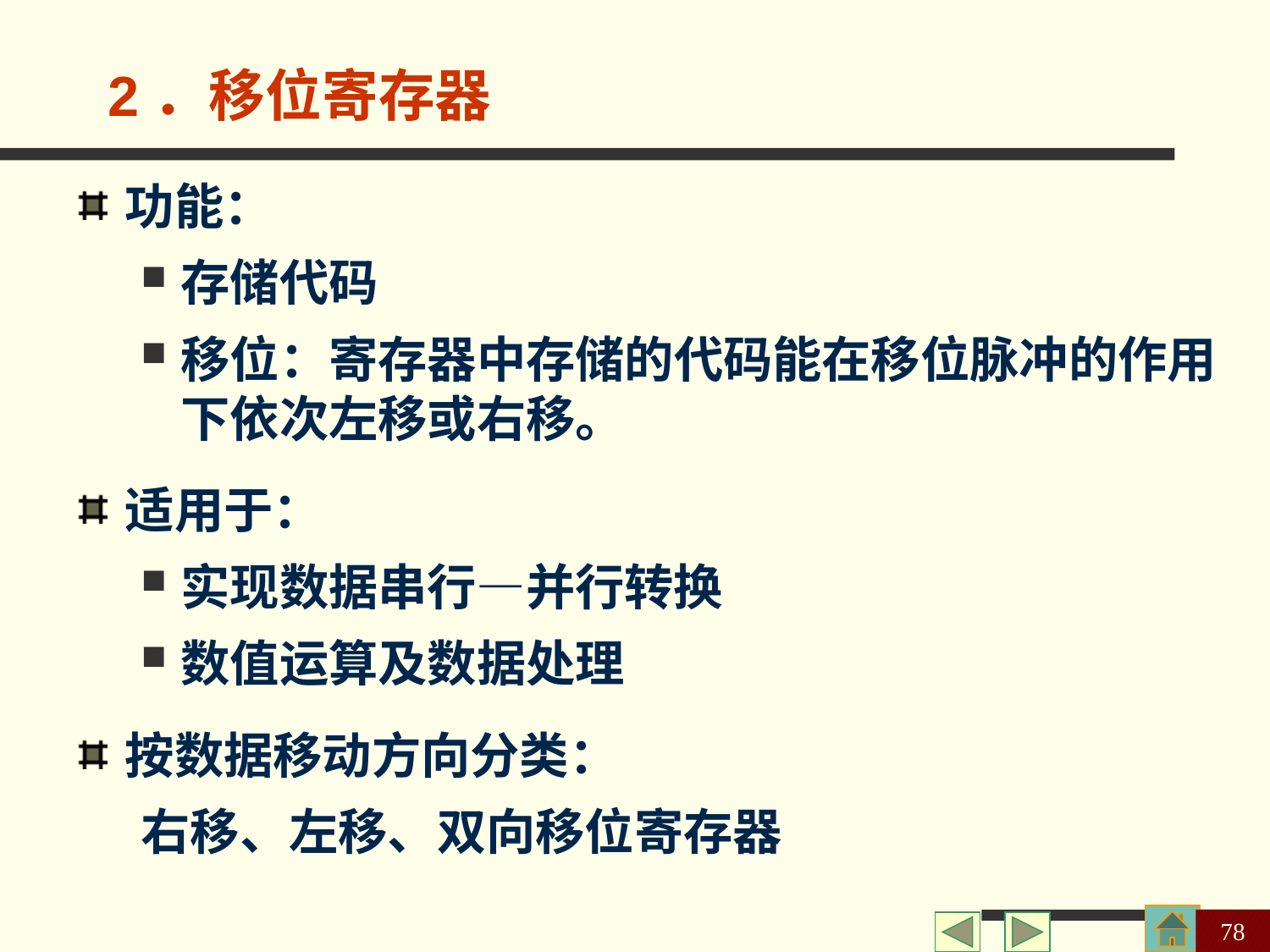

2．移位寄存器
功能：
存储代码
移位：寄存器中存储的代码能在移位脉冲的作用下依次左移或右移。
适用于：
实现数据串行—并行转换
数值运算及数据处理
按数据移动方向分类：
右移、左移、双向移位寄存器
78